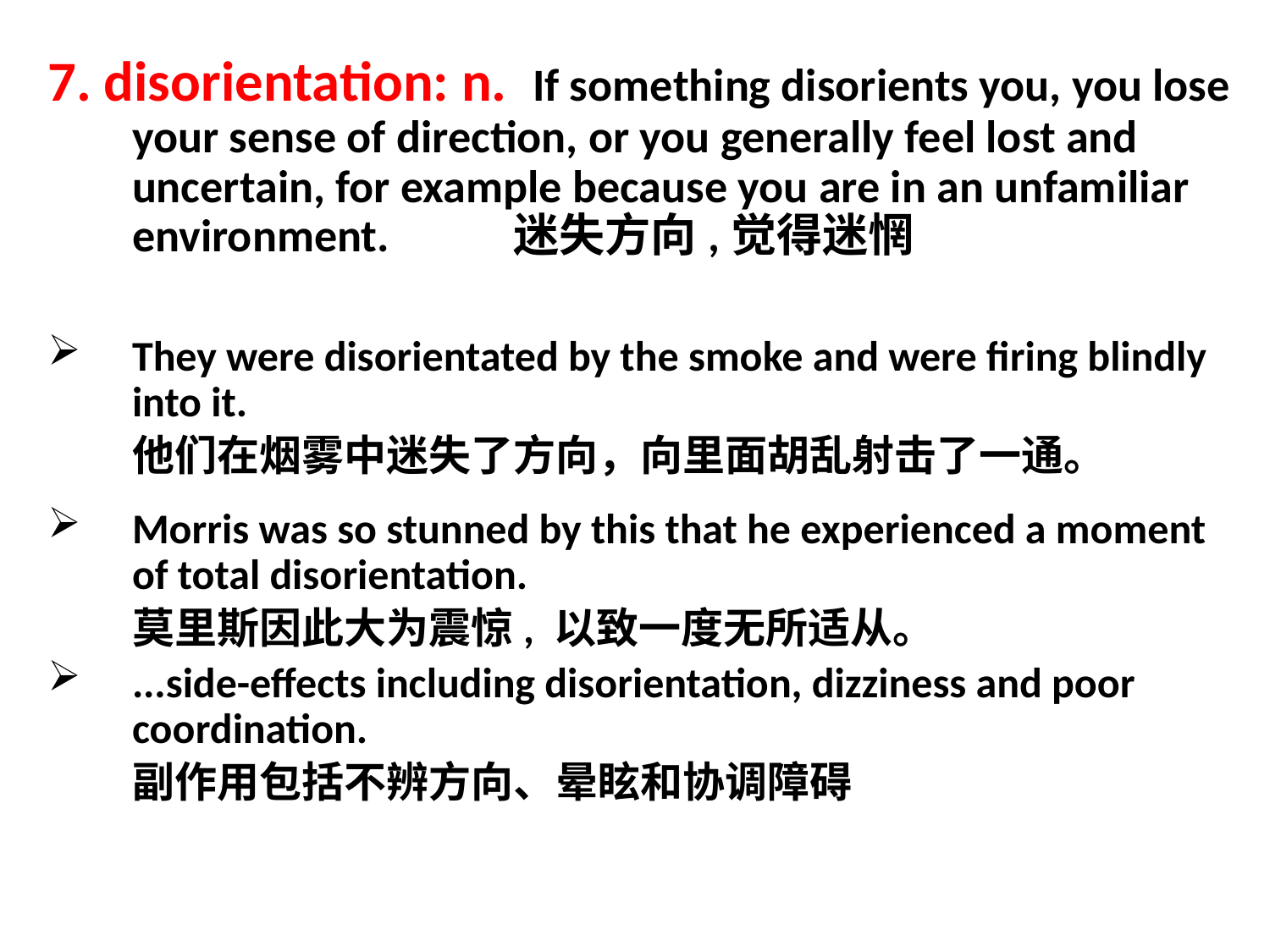

7. disorientation: n.  If something disorients you, you lose your sense of direction, or you generally feel lost and uncertain, for example because you are in an unfamiliar environment. 	迷失方向,觉得迷惘

They were disorientated by the smoke and were firing blindly into it.
	他们在烟雾中迷失了方向，向里面胡乱射击了一通。

Morris was so stunned by this that he experienced a moment of total disorientation.
	莫里斯因此大为震惊, 以致一度无所适从。
...side-effects including disorientation, dizziness and poor coordination.
	副作用包括不辨方向、晕眩和协调障碍